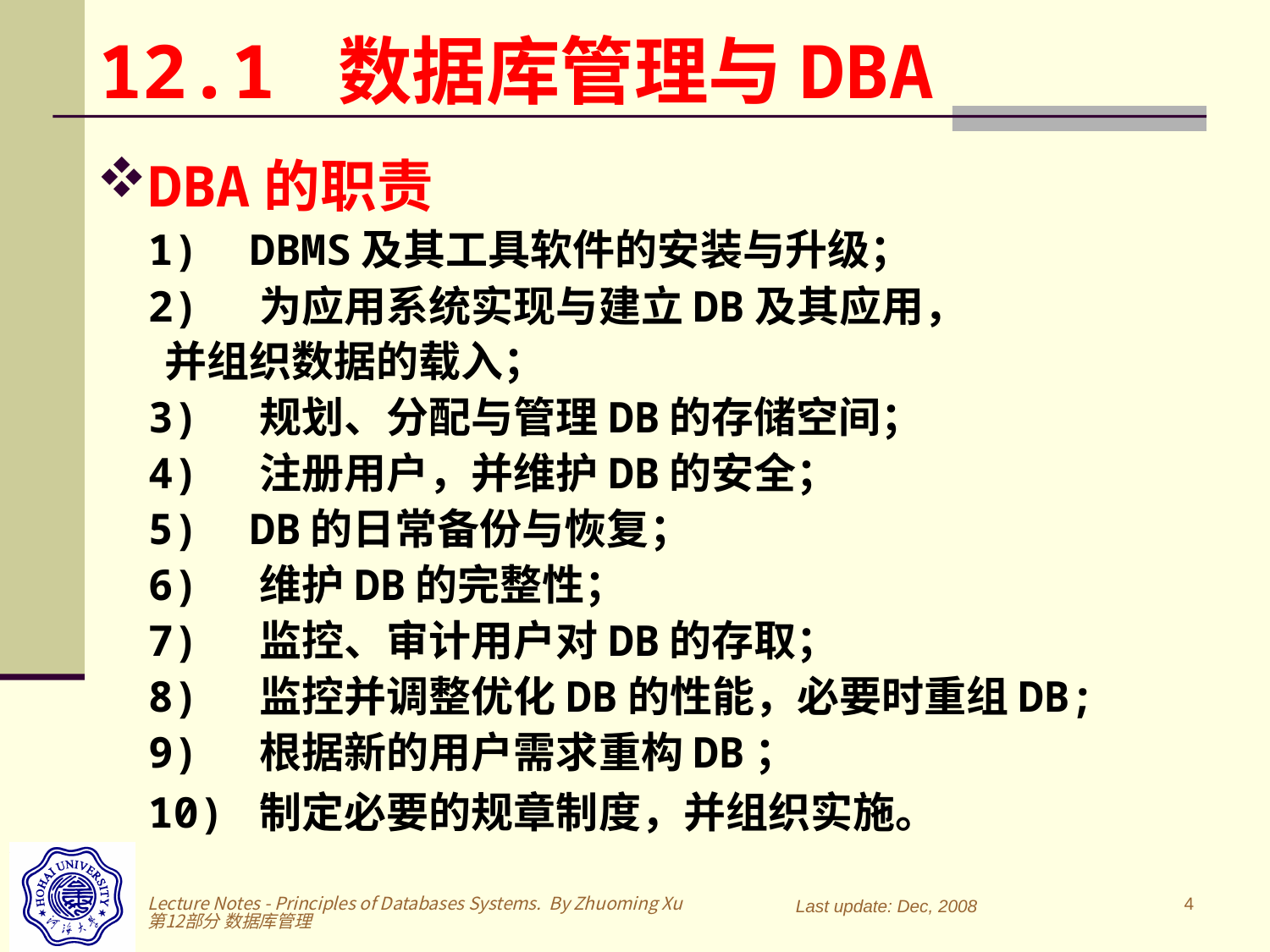

# 12.1 数据库管理与DBA
DBA的职责
  1)  DBMS及其工具软件的安装与升级；
  2)  为应用系统实现与建立DB及其应用，
      并组织数据的载入；
  3)  规划、分配与管理DB的存储空间；
  4)  注册用户，并维护DB的安全；
  5)  DB的日常备份与恢复；
  6)  维护DB的完整性；
  7)  监控、审计用户对DB的存取；
  8)  监控并调整优化DB的性能，必要时重组DB;
  9)  根据新的用户需求重构DB；
  10) 制定必要的规章制度，并组织实施。
Lecture Notes - Principles of Databases Systems.  By Zhuoming Xu     第12部分 数据库管理
4
Last update: Dec, 2008